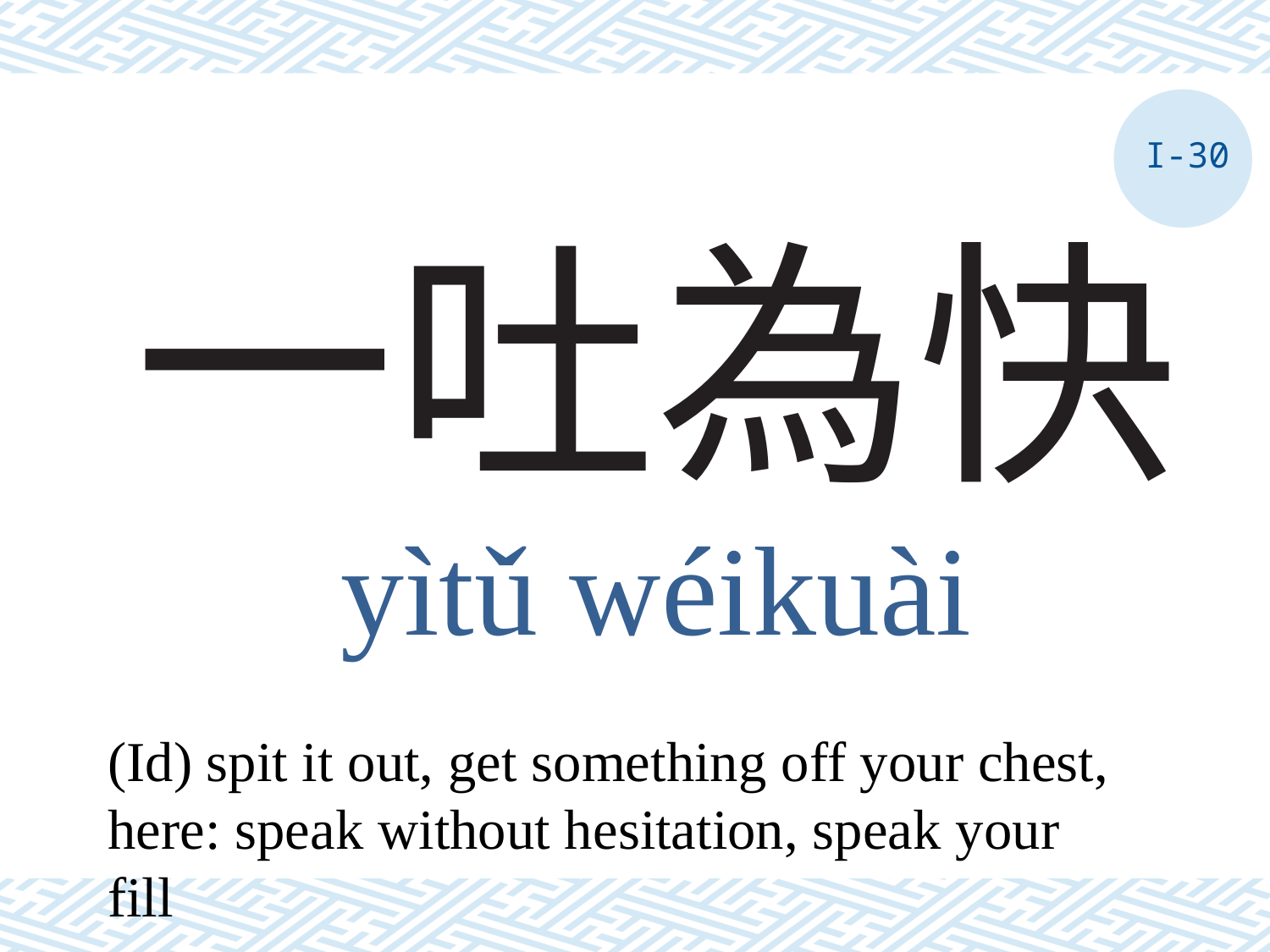

I-30

# 一吐為快
yìtǔ wéikuài
(Id) spit it out, get something off your chest, here: speak without hesitation, speak your fill